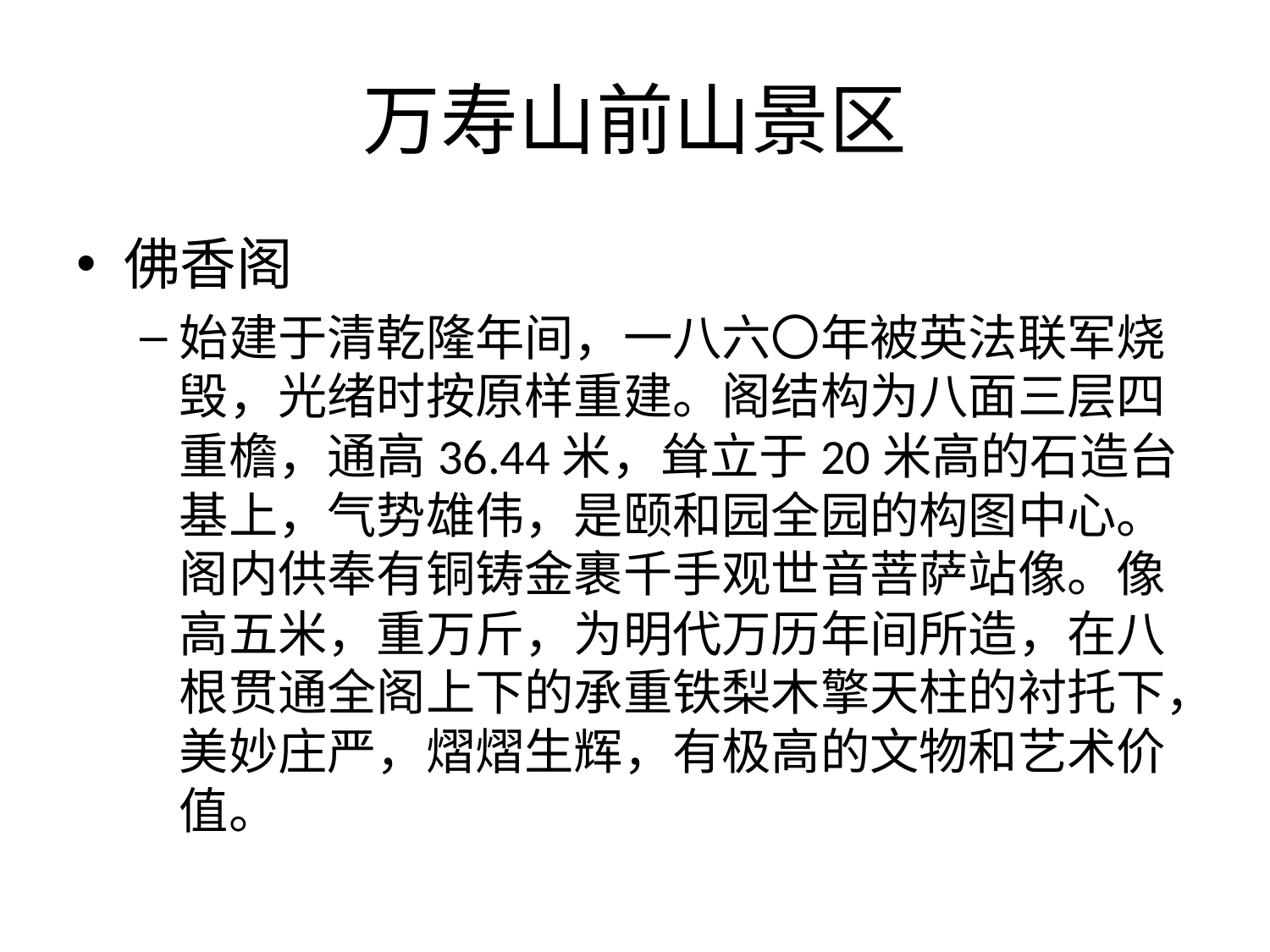

# 万寿山前山景区
佛香阁
始建于清乾隆年间，一八六〇年被英法联军烧毁，光绪时按原样重建。阁结构为八面三层四重檐，通高36.44米，耸立于20米高的石造台基上，气势雄伟，是颐和园全园的构图中心。阁内供奉有铜铸金裹千手观世音菩萨站像。像高五米，重万斤，为明代万历年间所造，在八根贯通全阁上下的承重铁梨木擎天柱的衬托下，美妙庄严，熠熠生辉，有极高的文物和艺术价值。